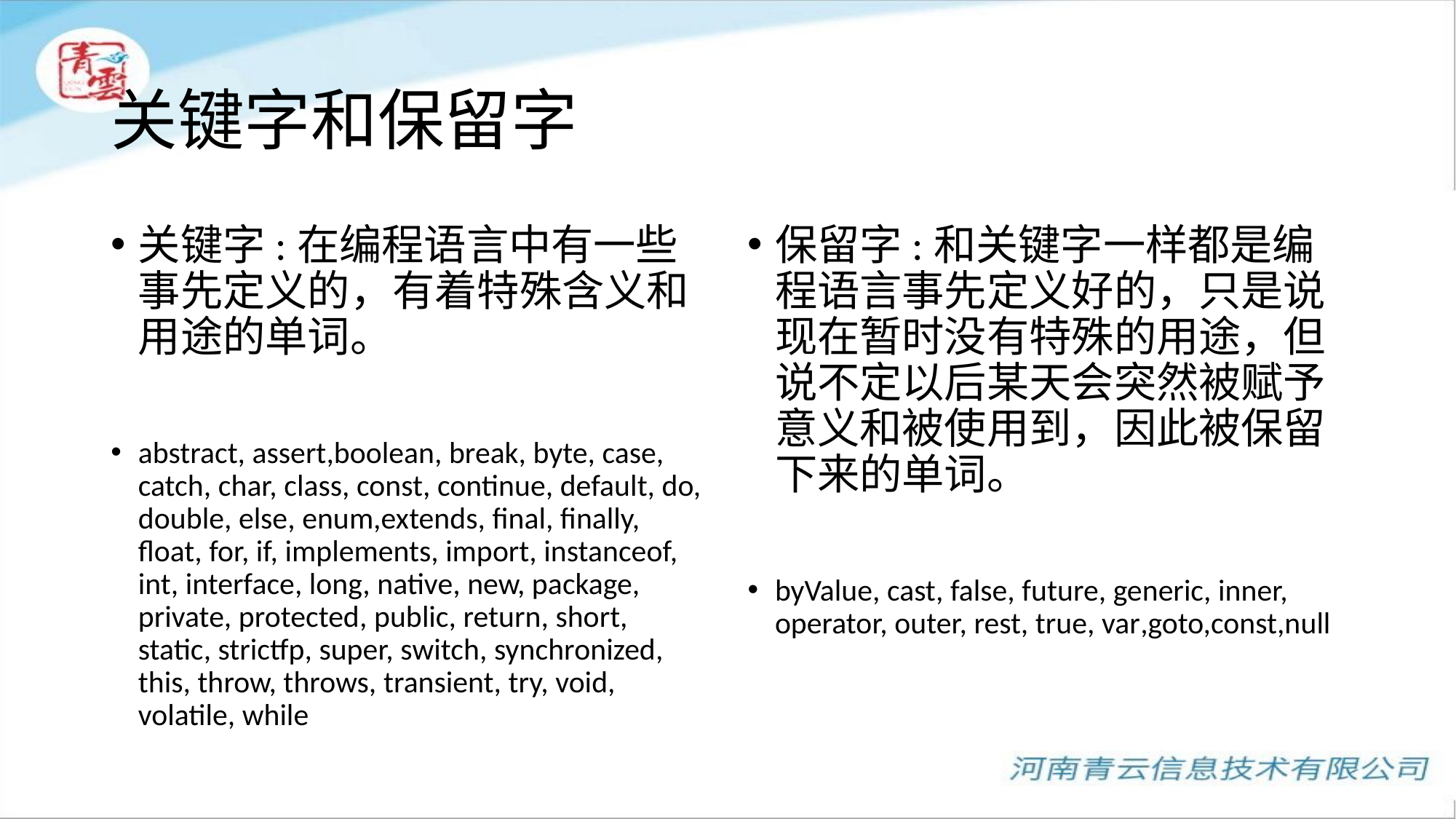

# 关键字和保留字
关键字:在编程语言中有一些事先定义的，有着特殊含义和用途的单词。

abstract, assert,boolean, break, byte, case, catch, char, class, const, continue, default, do, double, else, enum,extends, final, finally, float, for, if, implements, import, instanceof, int, interface, long, native, new, package, private, protected, public, return, short, static, strictfp, super, switch, synchronized, this, throw, throws, transient, try, void, volatile, while

保留字:和关键字一样都是编程语言事先定义好的，只是说现在暂时没有特殊的用途，但说不定以后某天会突然被赋予意义和被使用到，因此被保留下来的单词。

byValue, cast, false, future, generic, inner, operator, outer, rest, true, var,goto,const,null